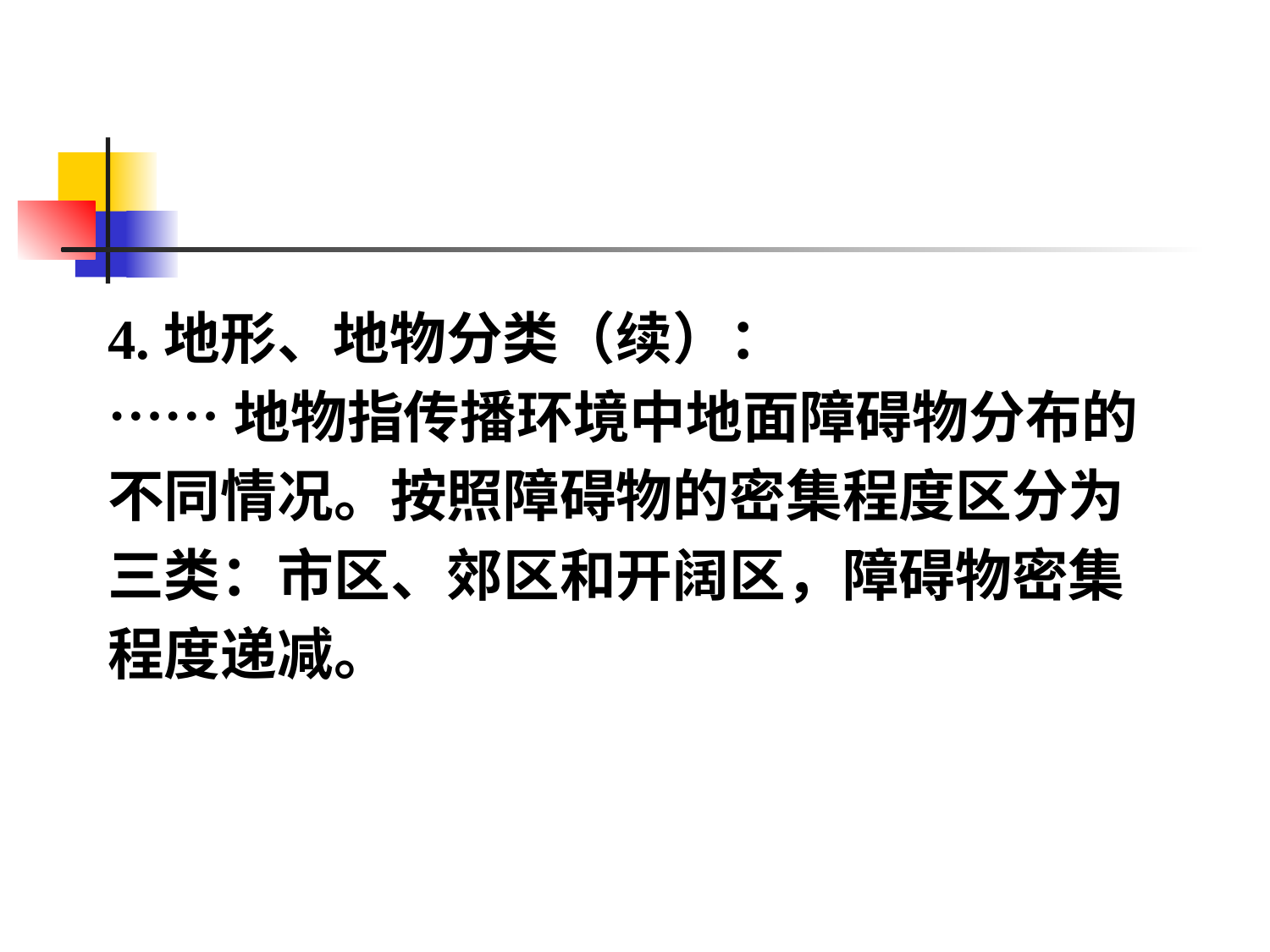

4.地形、地物分类（续）：
……地物指传播环境中地面障碍物分布的
不同情况。按照障碍物的密集程度区分为
三类：市区、郊区和开阔区，障碍物密集
程度递减。